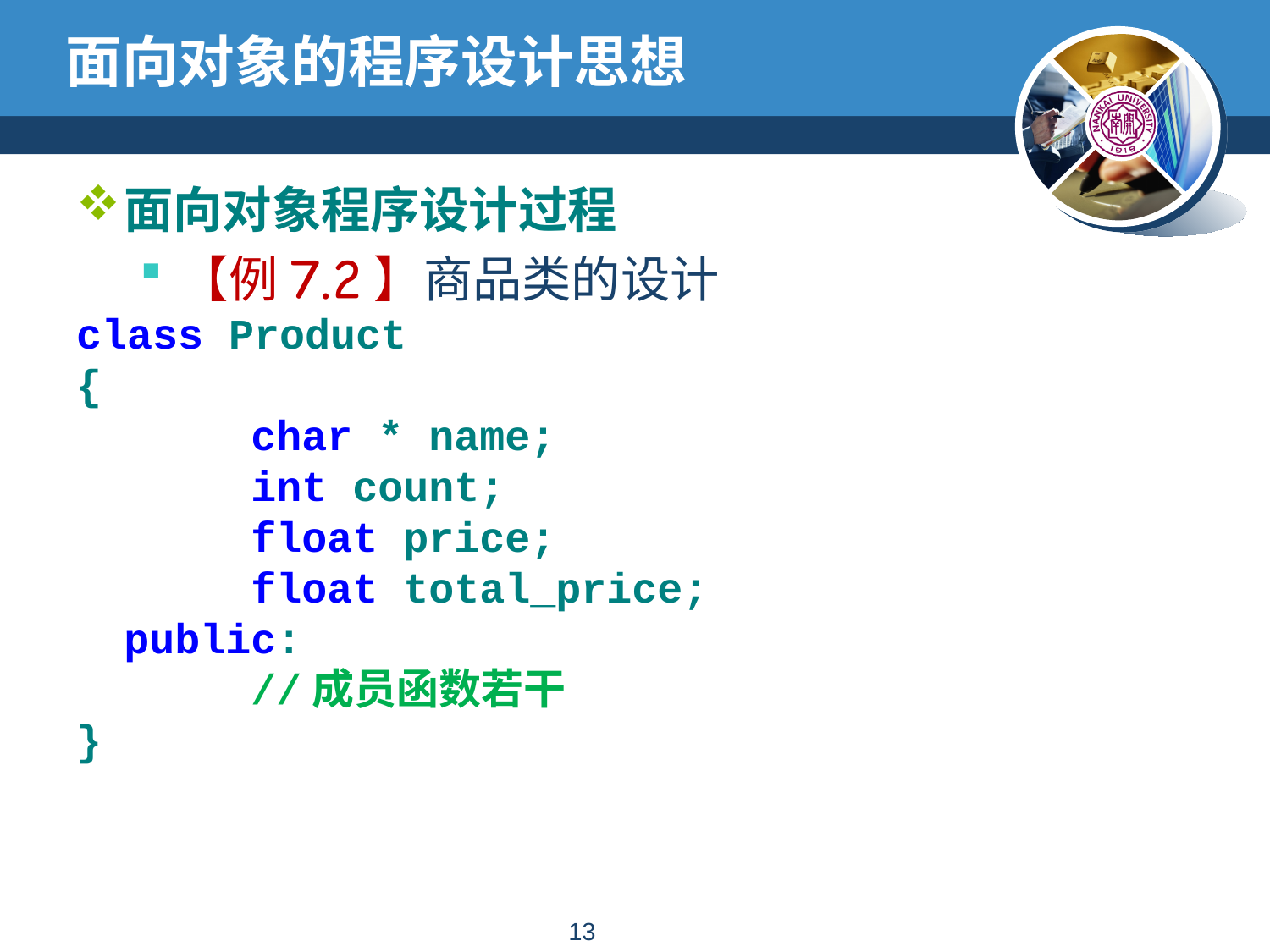

# 面向对象的程序设计思想
面向对象程序设计过程
【例7.2】商品类的设计
class Product
{
		char * name;
		int count;
		float price;
		float total_price;
	public:
		//成员函数若干
}
13